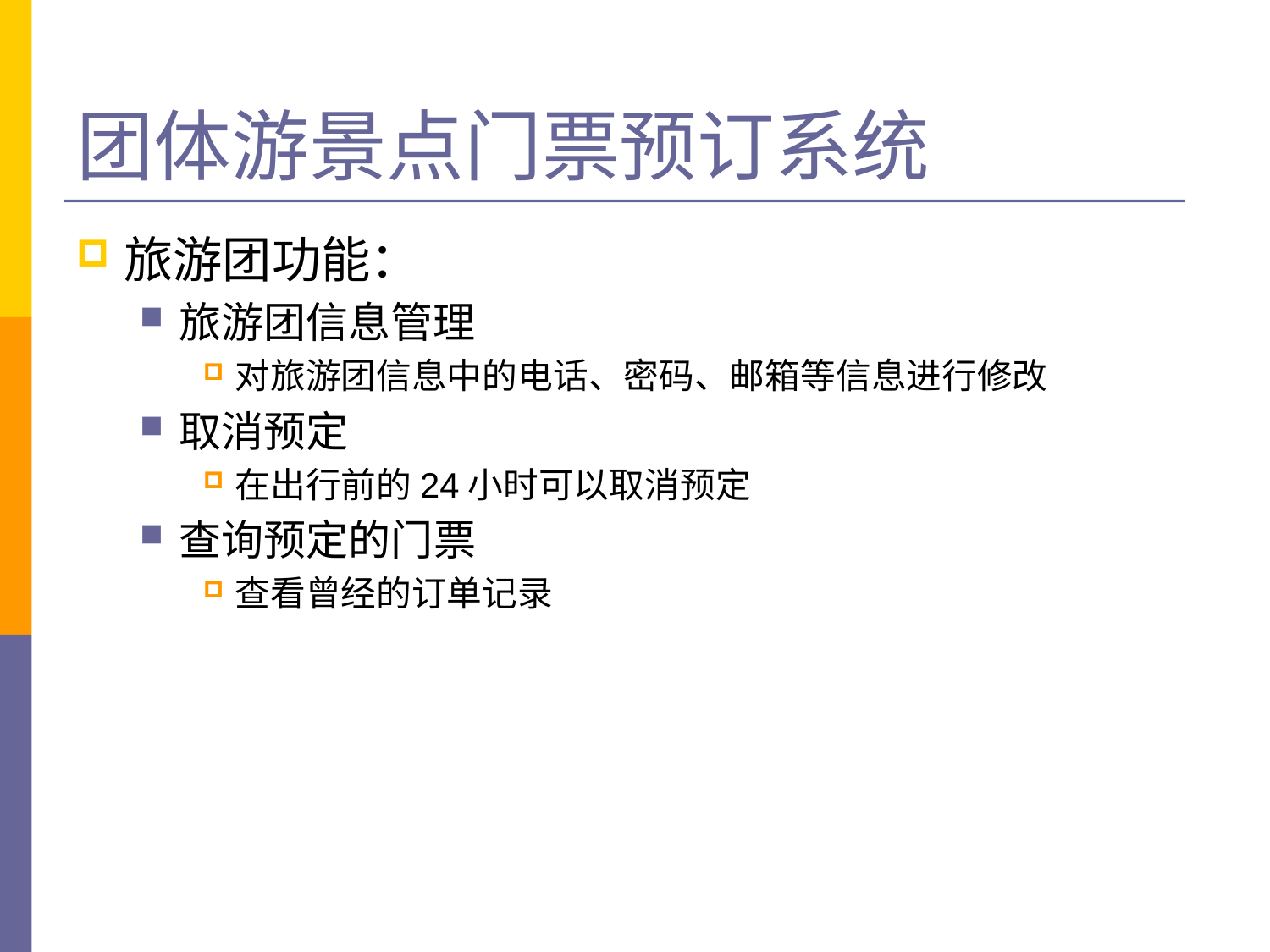

# 团体游景点门票预订系统
旅游团功能：
旅游团信息管理
对旅游团信息中的电话、密码、邮箱等信息进行修改
取消预定
在出行前的24小时可以取消预定
查询预定的门票
查看曾经的订单记录